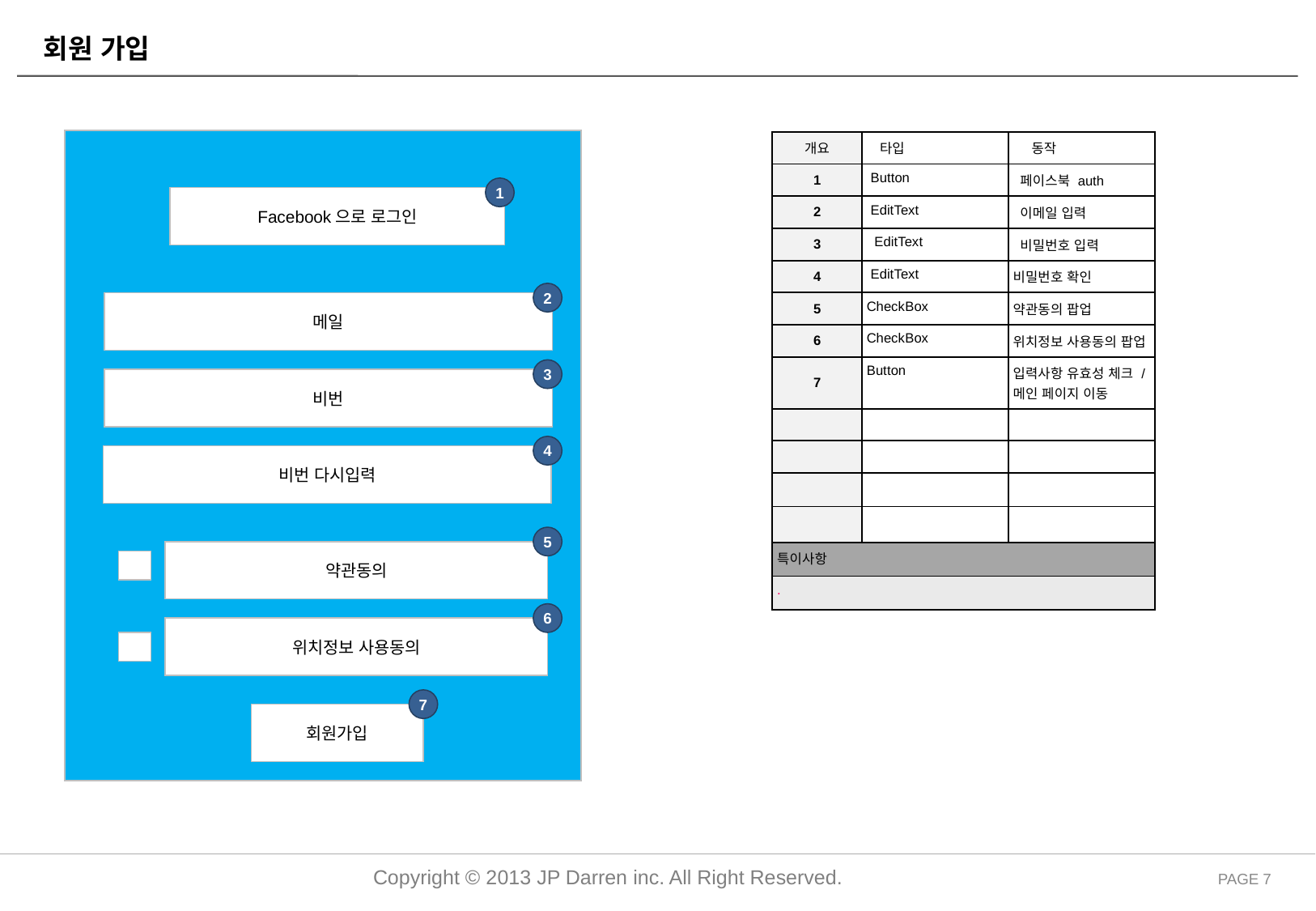

# 회원 가입

| 개요 | 타입 | 동작 |
| --- | --- | --- |
| 1 | Button | 페이스북 auth |
| 2 | EditText | 이메일 입력 |
| 3 | EditText | 비밀번호 입력 |
| 4 | EditText | 비밀번호 확인 |
| 5 | CheckBox | 약관동의 팝업 |
| 6 | CheckBox | 위치정보 사용동의 팝업 |
| 7 | Button | 입력사항 유효성 체크 / 메인 페이지 이동 |
|  |  |  |
|  |  |  |
|  |  |  |
|  |  |  |
| 특이사항 |  |  |
| . |  |  |
1
Facebook으로 로그인
2
메일
3
비번
4
비번 다시입력
5
약관동의

6
위치정보 사용동의

7
회원가입
PAGE 7